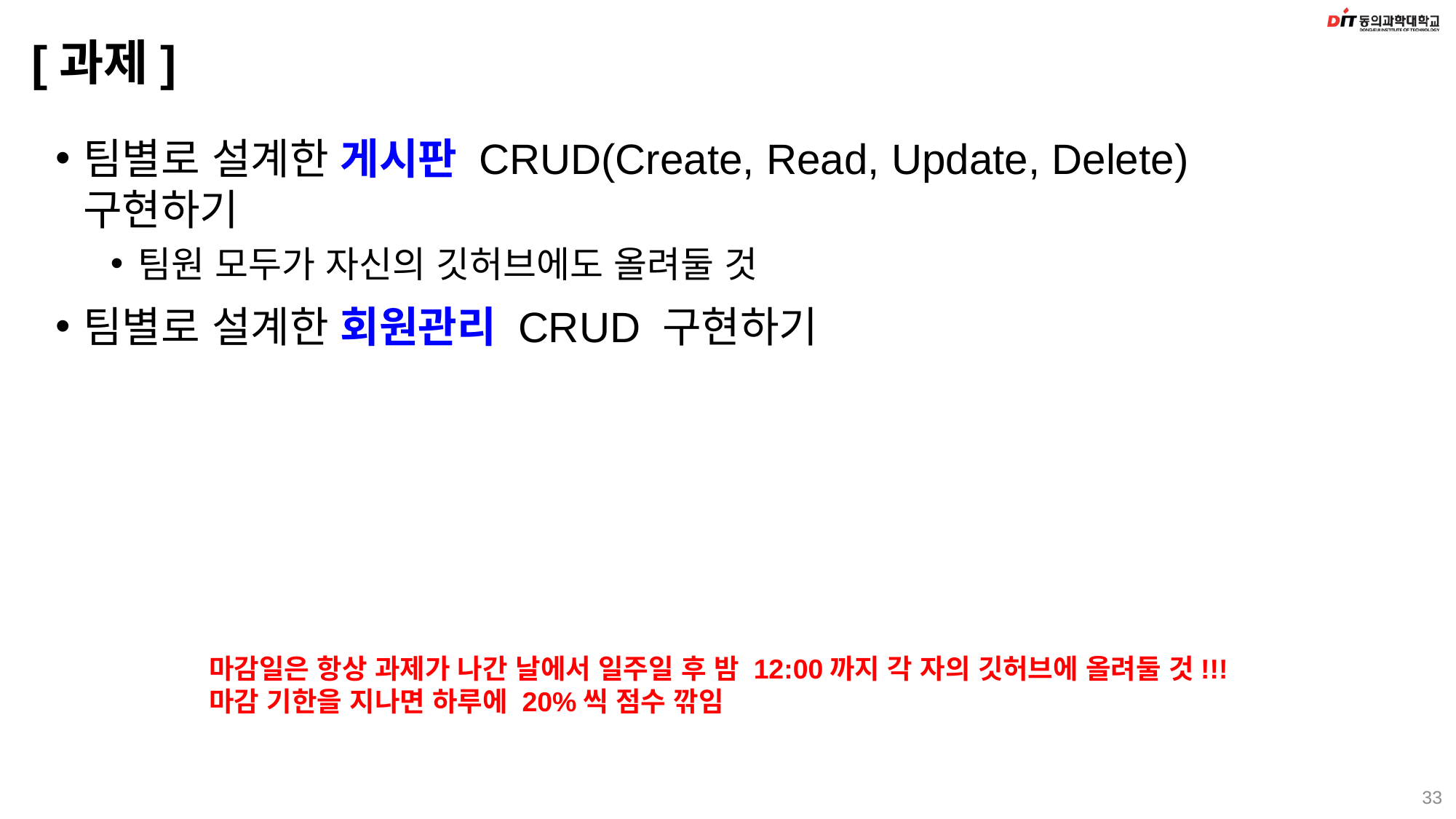

# [과제]
팀별로 설계한 게시판 CRUD(Create, Read, Update, Delete) 구현하기
팀원 모두가 자신의 깃허브에도 올려둘 것
팀별로 설계한 회원관리 CRUD 구현하기

마감일은 항상 과제가 나간 날에서 일주일 후 밤 12:00까지 각 자의 깃허브에 올려둘 것!!!
마감 기한을 지나면 하루에 20%씩 점수 깎임
33